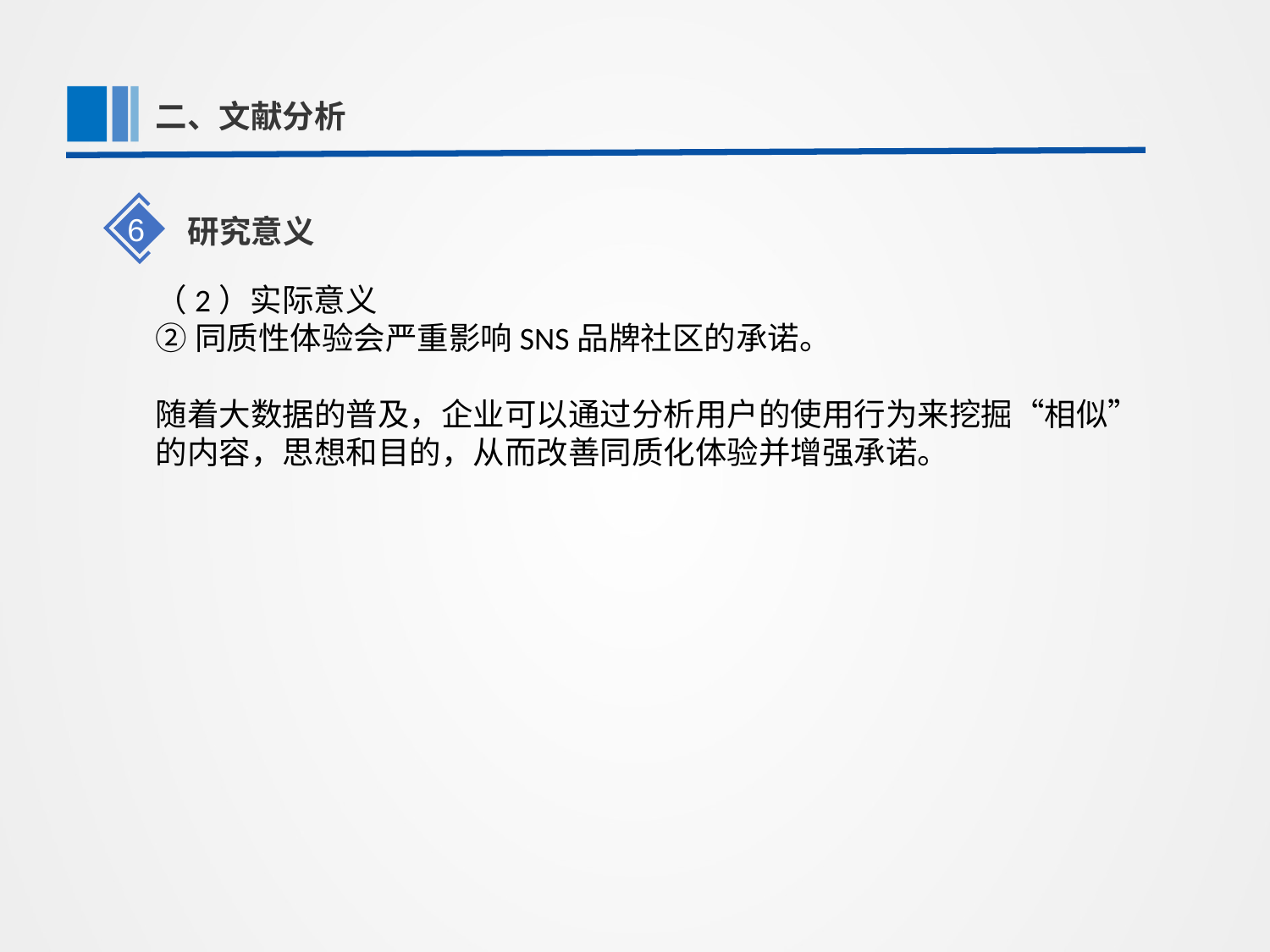

第一部分

二、文献分析

6
研究意义
（2）实际意义
②同质性体验会严重影响SNS品牌社区的承诺。

随着大数据的普及，企业可以通过分析用户的使用行为来挖掘“相似”的内容，思想和目的，从而改善同质化体验并增强承诺。